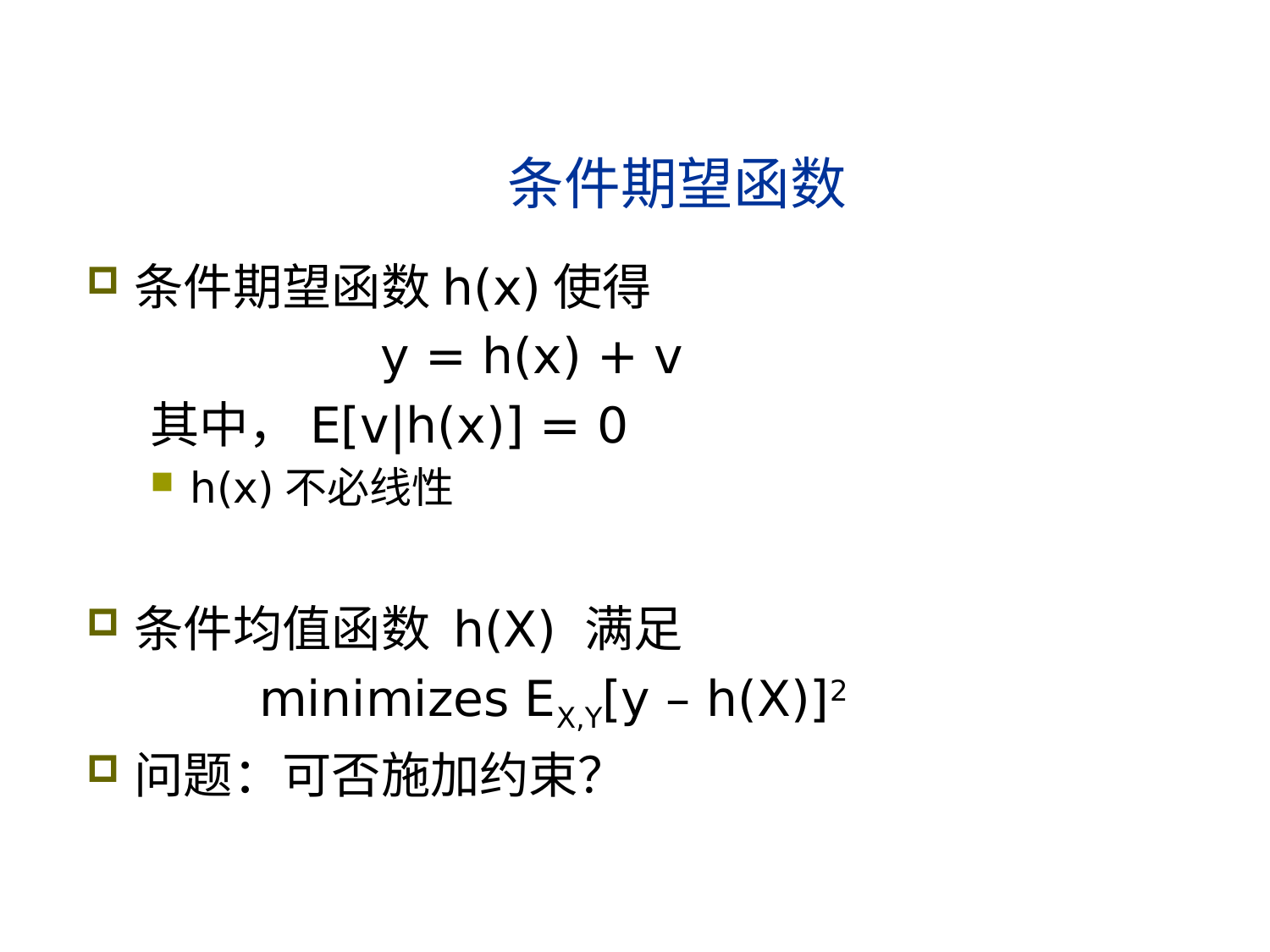

# 条件期望函数
条件期望函数h(x)使得
                 y = h(x) + v
其中，E[v|h(x)] = 0
h(x)不必线性

条件均值函数 h(X) 满足
           minimizes EX,Y[y – h(X)]2
问题：可否施加约束？